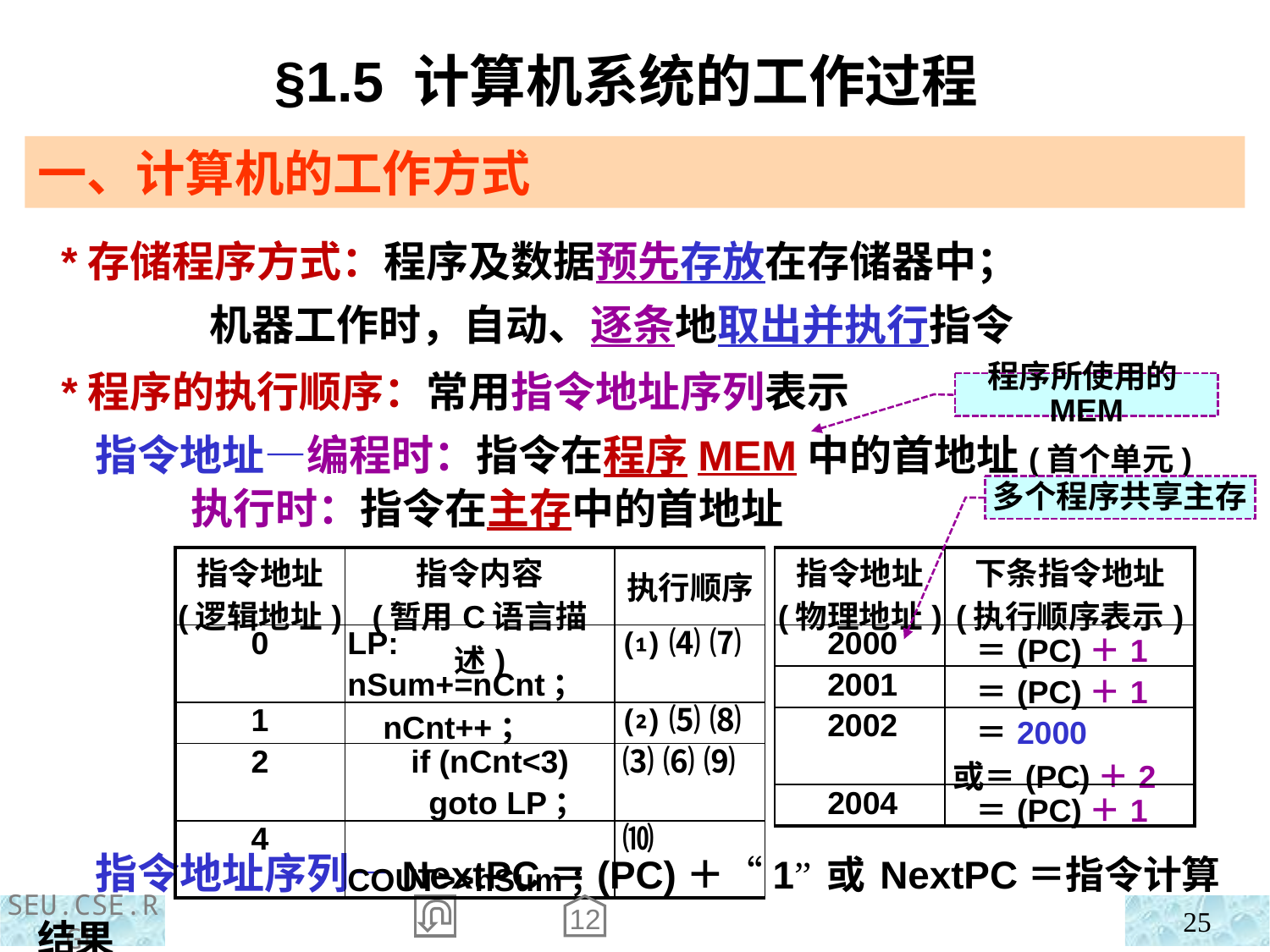

§1.5 计算机系统的工作过程
一、计算机的工作方式
  *存储程序方式：程序及数据预先存放在存储器中；
                 机器工作时，自动、逐条地取出并执行指令
  *程序的执行顺序：常用指令地址序列表示
     指令地址—编程时：指令在程序MEM中的首地址(首个单元)
               执行时：指令在主存中的首地址
程序所使用的MEM
多个程序共享主存
| 指令地址 (逻辑地址) | 指令内容 (暂用C语言描述) | 执行顺序 |
| --- | --- | --- |
| 0 | LP: nSum+=nCnt； | ⑴ ⑷ ⑺ |
| 1 | nCnt++； | ⑵ ⑸ ⑻ |
| 2 | if (nCnt<3) goto LP； | ⑶ ⑹ ⑼ |
| 4 | COUT>>nSum； | ⑽ |
| 指令地址 (物理地址) | 下条指令地址 (执行顺序表示) |
| --- | --- |
| 2000 | ＝(PC)＋1 |
| 2001 | ＝(PC)＋1 |
| 2002 | ＝2000 或＝(PC)＋2 |
| 2004 | ＝(PC)＋1 |
     指令地址序列—NextPC＝(PC)＋“1” 或 NextPC＝指令计算结果
12

25